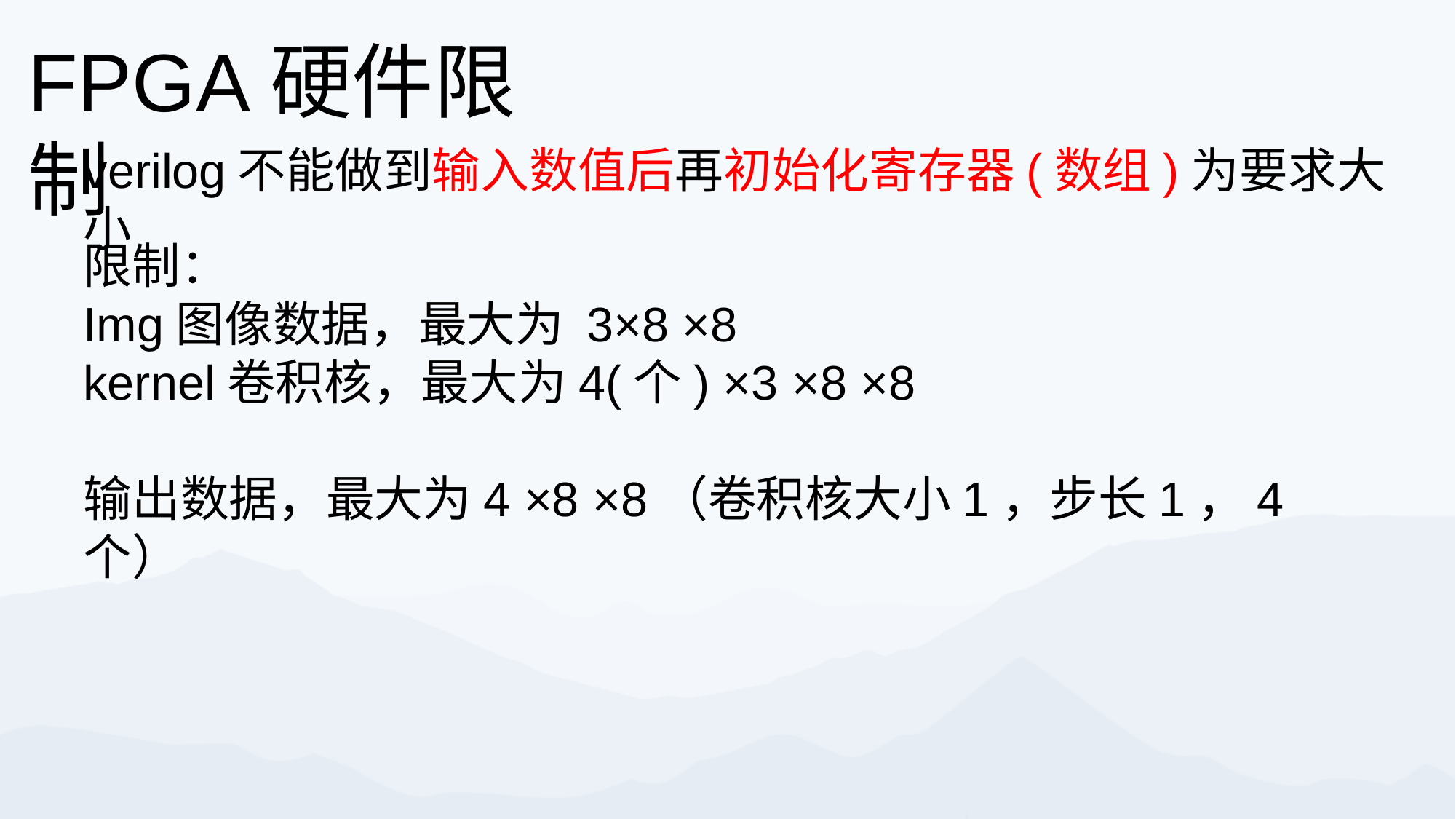

FPGA硬件限制
verilog不能做到输入数值后再初始化寄存器(数组)为要求大小
限制：
Img图像数据，最大为 3×8 ×8
kernel卷积核，最大为4(个) ×3 ×8 ×8

输出数据，最大为4 ×8 ×8（卷积核大小1，步长1，4个）